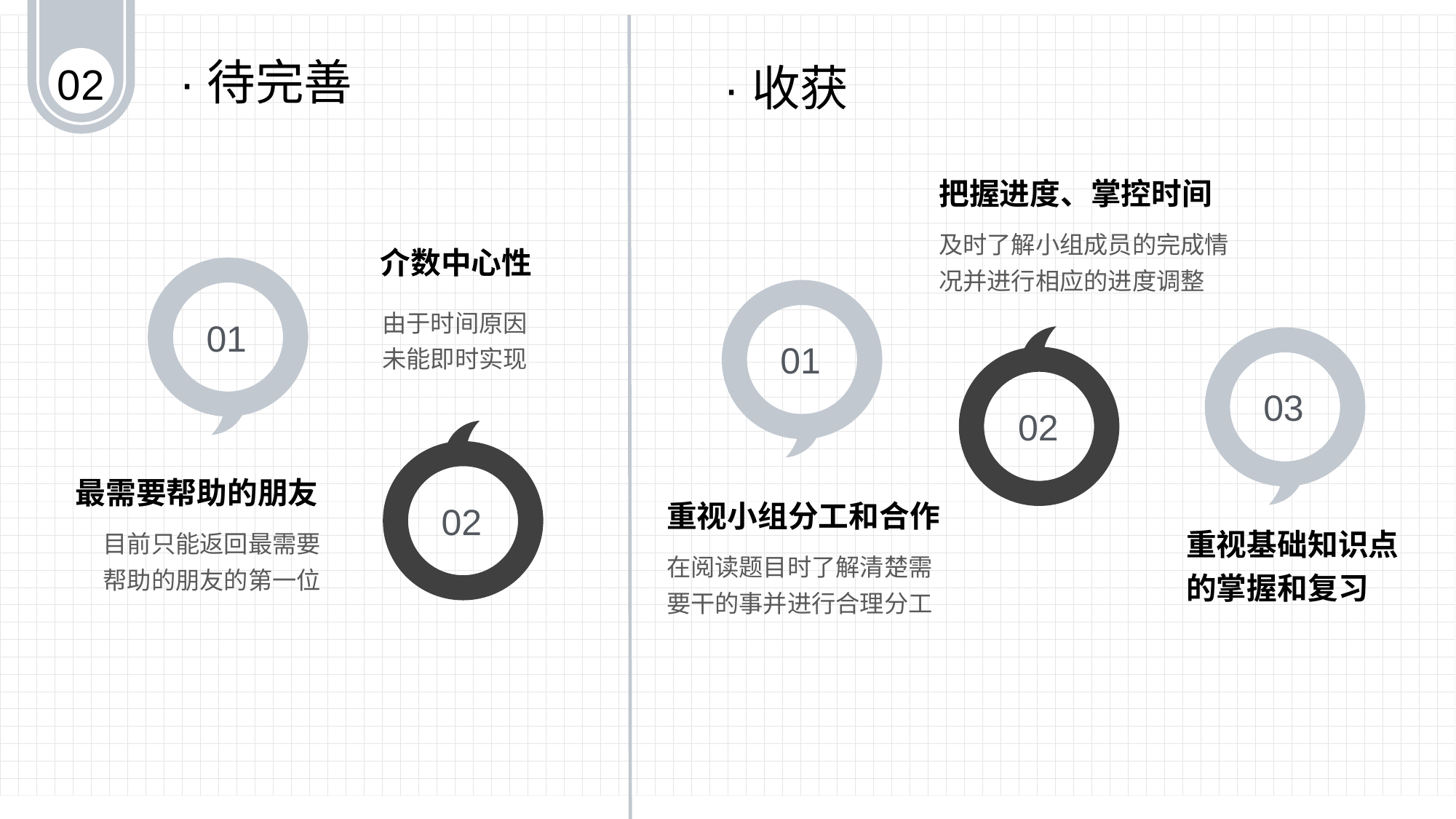

·待完善
·收获
02
把握进度、掌控时间
及时了解小组成员的完成情况并进行相应的进度调整
介数中心性

由于时间原因未能即时实现
01

01
03
02

最需要帮助的朋友
重视小组分工和合作
02
重视基础知识点的掌握和复习
目前只能返回最需要帮助的朋友的第一位
在阅读题目时了解清楚需要干的事并进行合理分工